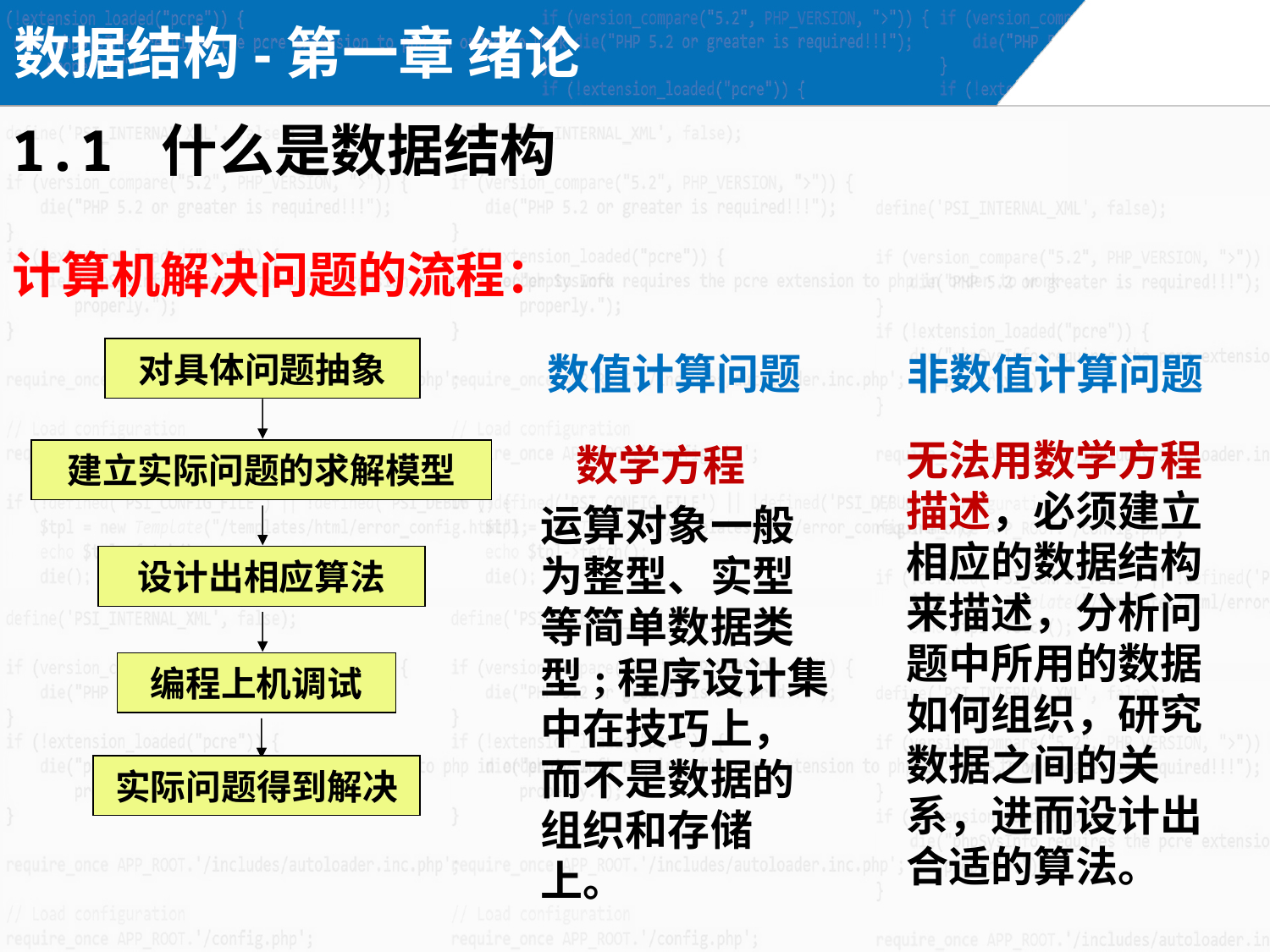

数据结构-第一章 绪论
1.1 什么是数据结构
计算机解决问题的流程：
对具体问题抽象

建立实际问题的求解模型

设计出相应算法

编程上机调试
实际问题得到解决

数值计算问题
非数值计算问题
无法用数学方程描述，必须建立相应的数据结构来描述，分析问题中所用的数据如何组织，研究数据之间的关系，进而设计出合适的算法。
数学方程
运算对象一般为整型、实型等简单数据类型;程序设计集中在技巧上，而不是数据的组织和存储上。